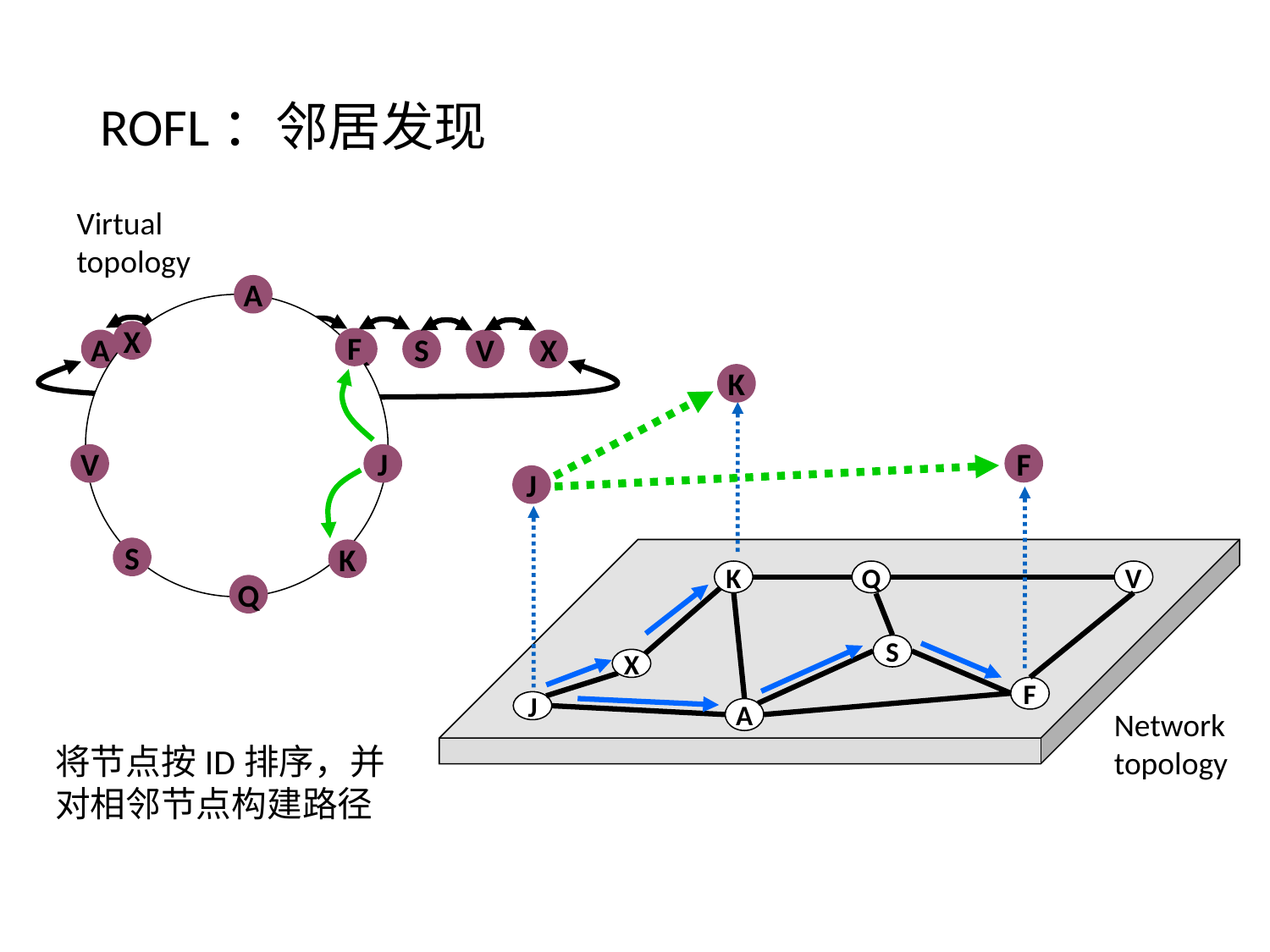

# ROFL：邻居发现
Virtual
topology
A

X
F
V
J
S
K
Q

A
F
J
K
Q
S
V
X

K

F
J

K
Q
V

S
X
F
J
A
Network
topology
将节点按ID排序，并对相邻节点构建路径
65